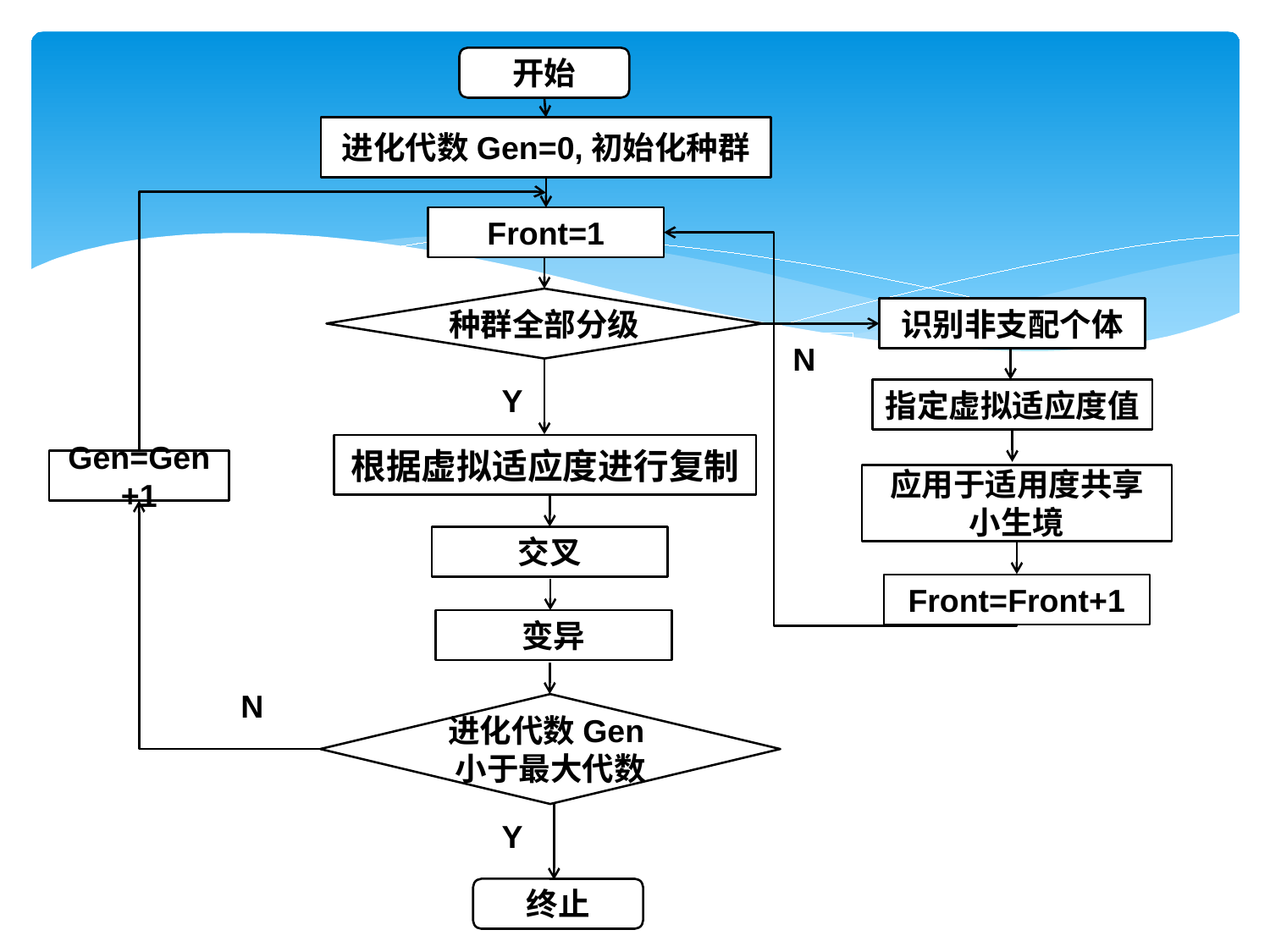

开始
进化代数Gen=0,初始化种群
Front=1
种群全部分级
识别非支配个体
N
Y
指定虚拟适应度值
根据虚拟适应度进行复制
Gen=Gen+1
应用于适用度共享小生境
交叉
Front=Front+1
变异
N
进化代数Gen小于最大代数
Y
终止